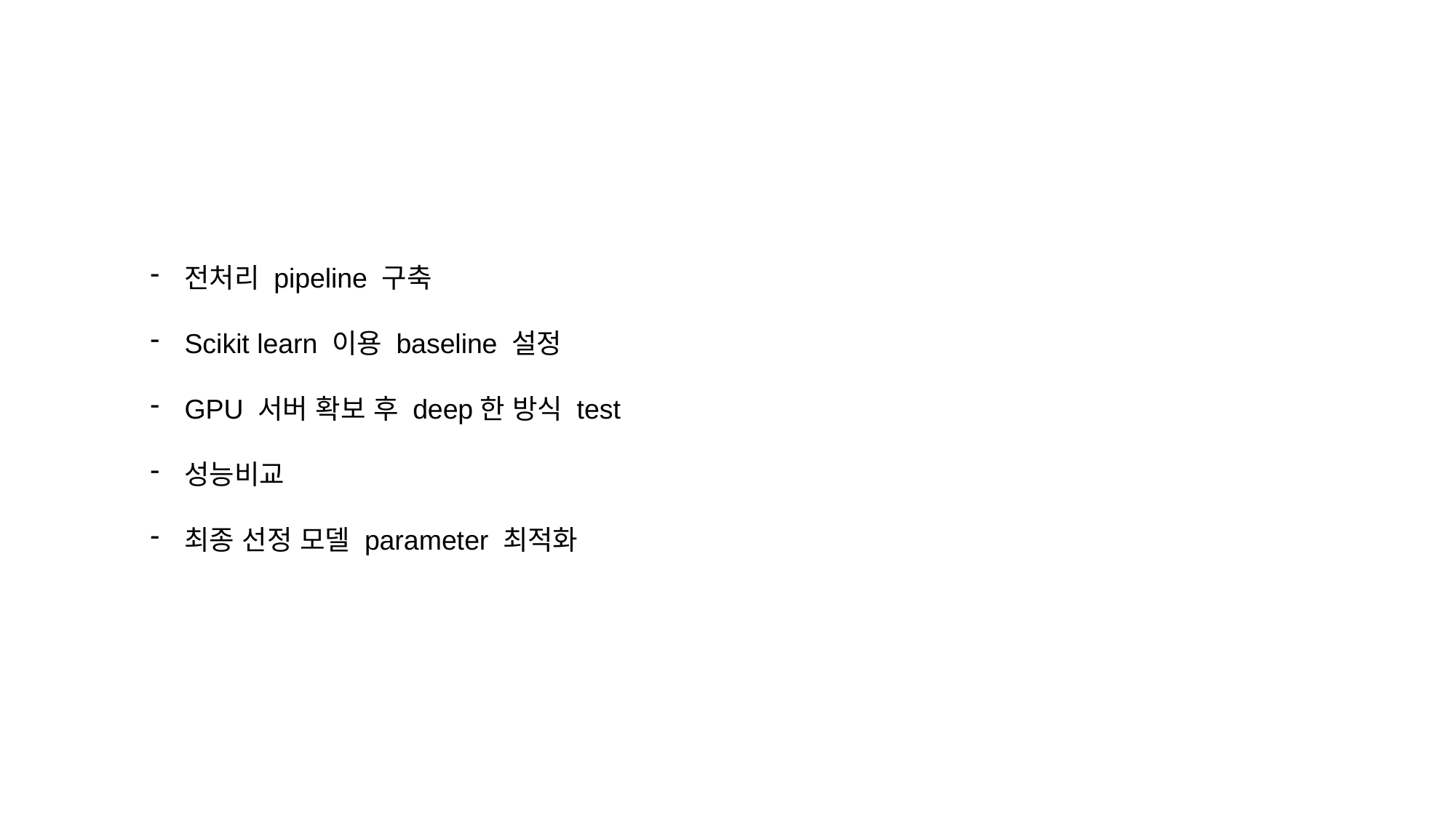

전처리 pipeline 구축

Scikit learn 이용 baseline 설정

GPU 서버 확보 후 deep한 방식 test

성능비교

최종 선정 모델 parameter 최적화